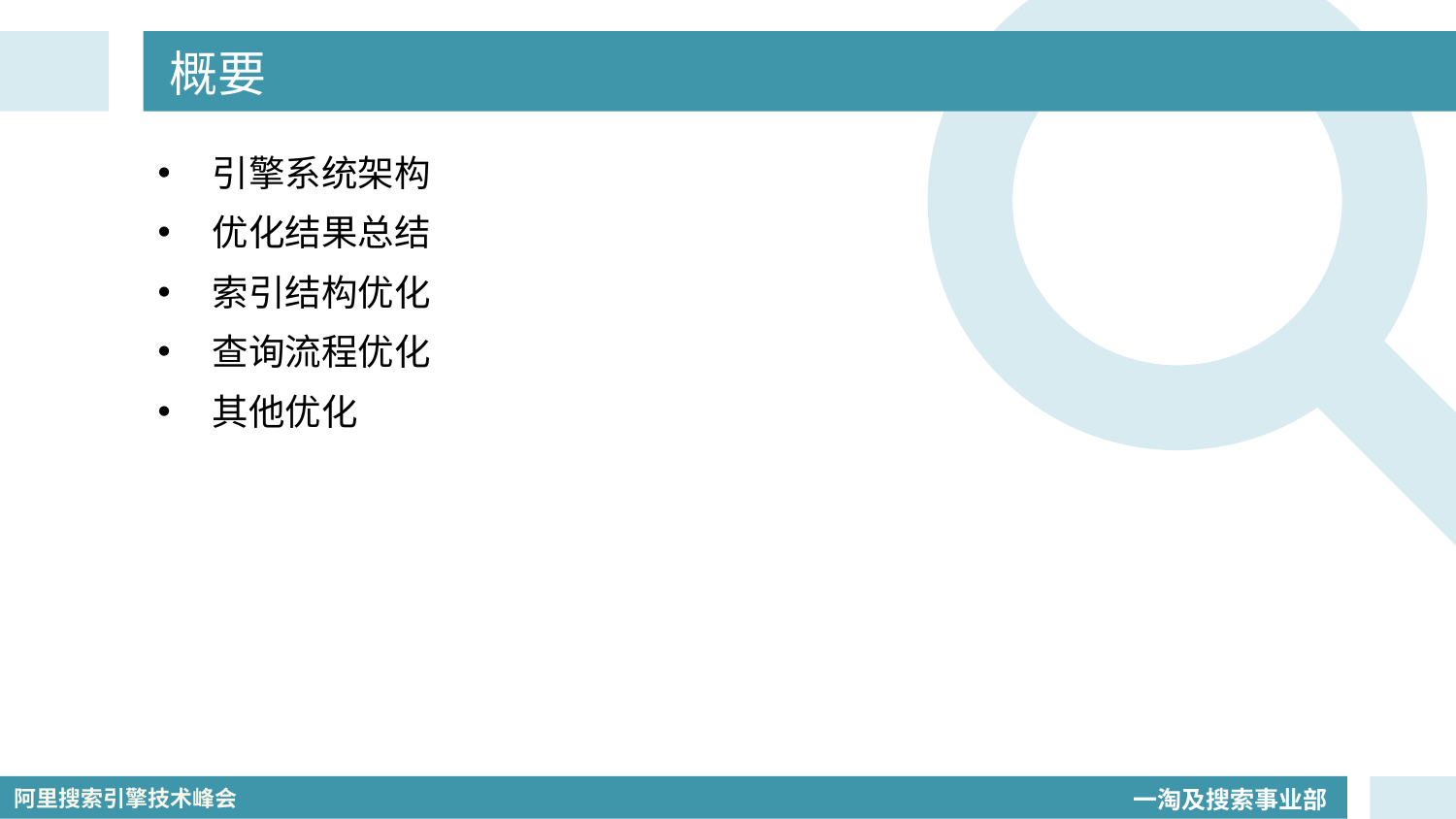

# 概要
引擎系统架构
优化结果总结
索引结构优化
查询流程优化
其他优化